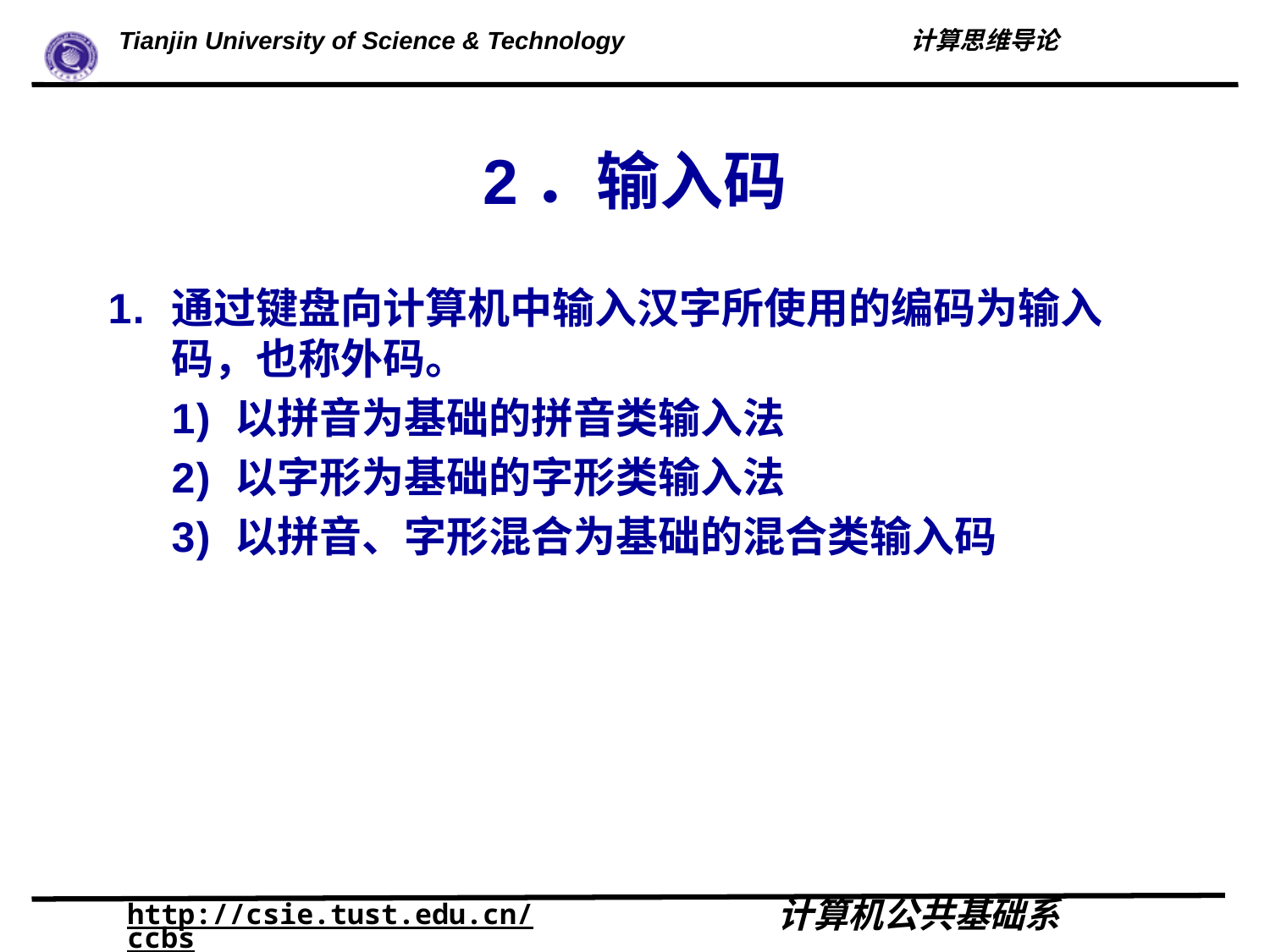

# 2．输入码
通过键盘向计算机中输入汉字所使用的编码为输入码，也称外码。
以拼音为基础的拼音类输入法
以字形为基础的字形类输入法
以拼音、字形混合为基础的混合类输入码